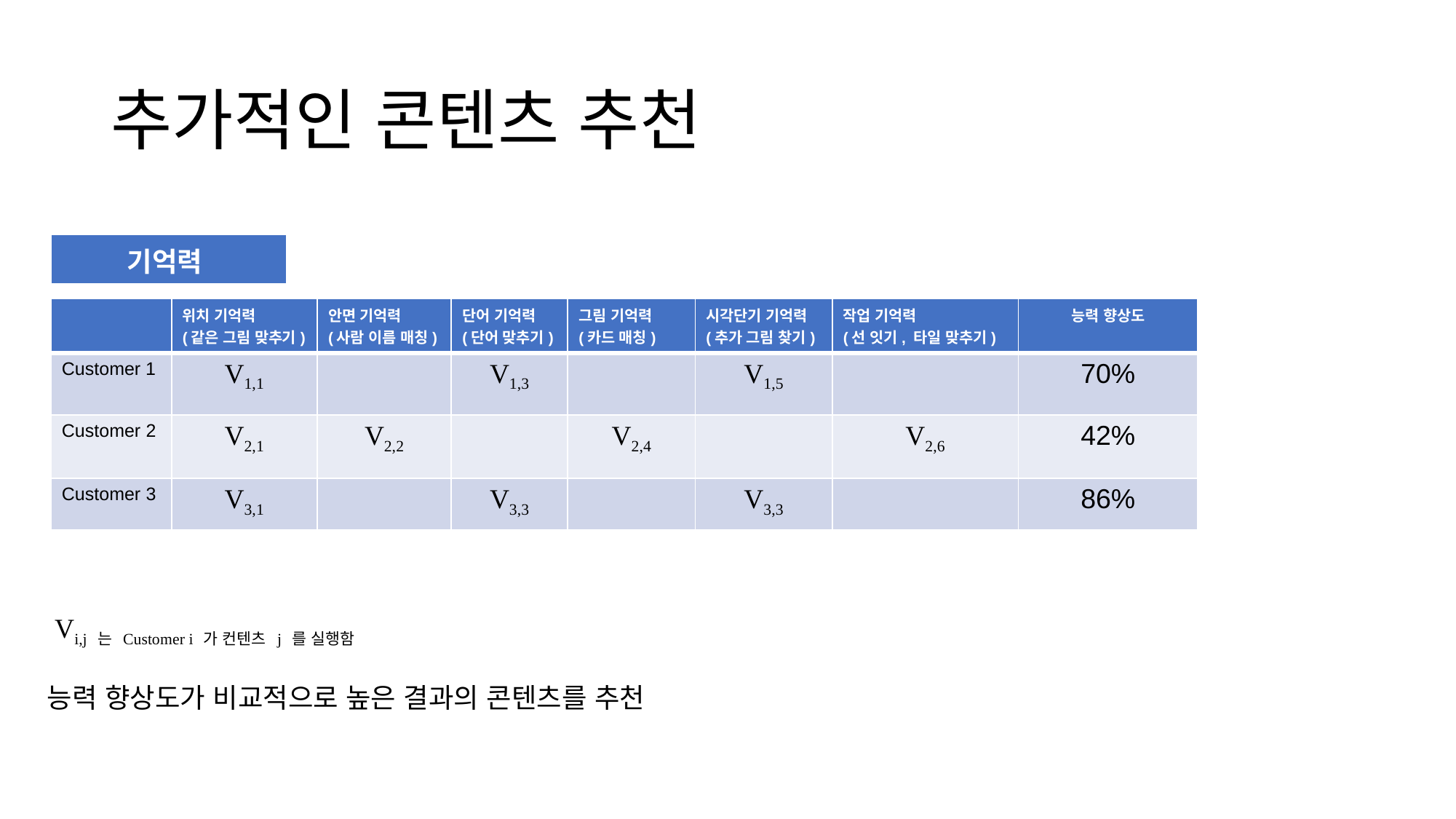

# 추가적인 콘텐츠 추천
| 기억력 |
| --- |
|  | 위치 기억력 (같은 그림 맞추기) | 안면 기억력 (사람 이름 매칭) | 단어 기억력 (단어 맞추기) | 그림 기억력 (카드 매칭) | 시각단기 기억력(추가 그림 찾기) | 작업 기억력 (선 잇기, 타일 맞추기) | 능력 향상도 |
| --- | --- | --- | --- | --- | --- | --- | --- |
| Customer 1 | V1,1 |  | V1,3 |  | V1,5 |  | 70% |
| Customer 2 | V2,1 | V2,2 |  | V2,4 |  | V2,6 | 42% |
| Customer 3 | V3,1 |  | V3,3 |  | V3,3 |  | 86% |
 Vi,j 는 Customer i 가 컨텐츠 j 를 실행함

능력 향상도가 비교적으로 높은 결과의 콘텐츠를 추천